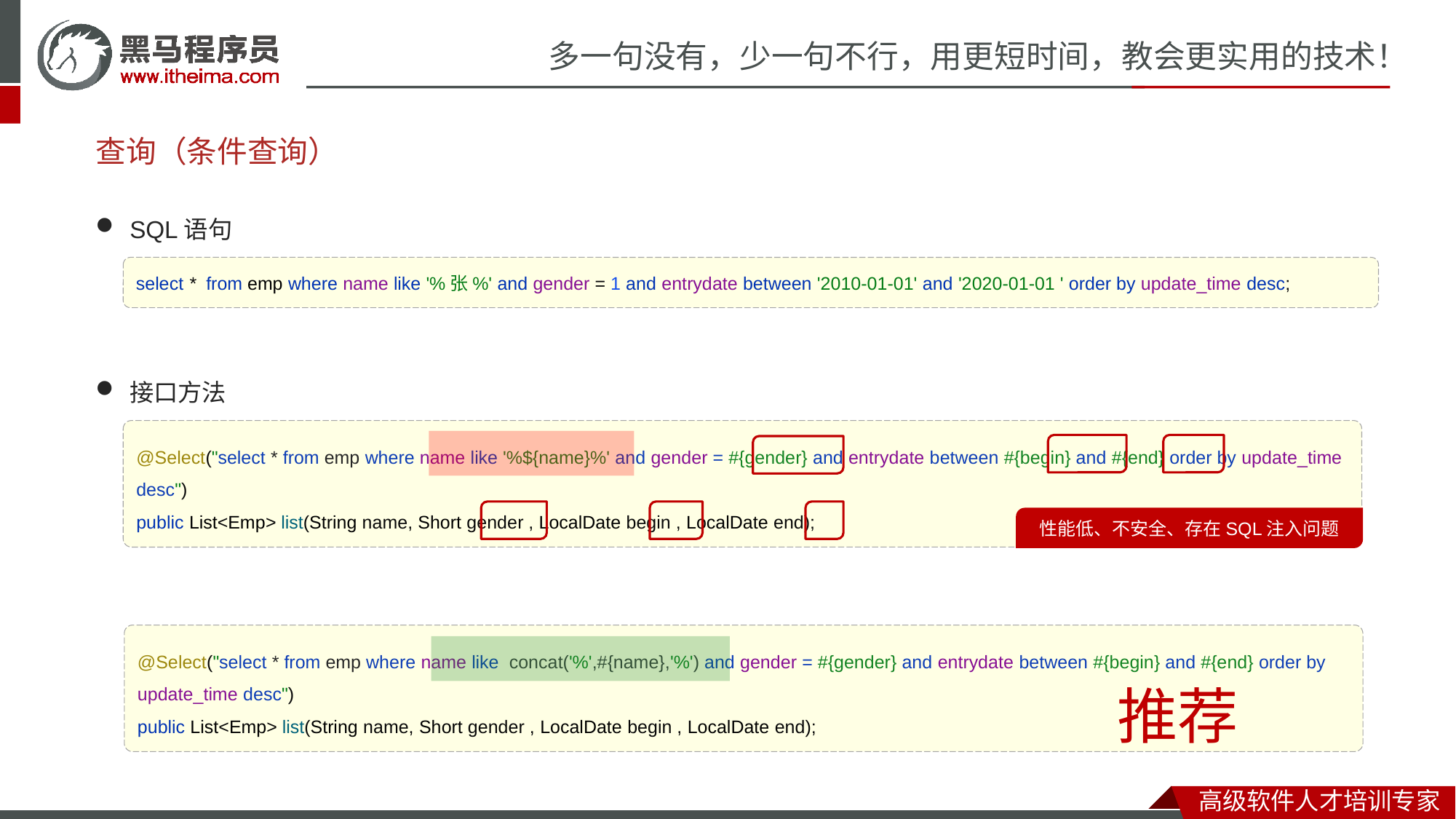

# 查询（条件查询）
SQL语句
select *  from emp where name like '%张%' and gender = 1 and entrydate between '2010-01-01' and '2020-01-01 ' order by update_time desc;
接口方法
@Select("select * from emp where name like '%${name}%' and gender = #{gender} and entrydate between #{begin} and #{end} order by update_time desc")
public List<Emp> list(String name, Short gender , LocalDate begin , LocalDate end);

性能低、不安全、存在SQL注入问题
@Select("select * from emp where name like  concat('%',#{name},'%') and gender = #{gender} and entrydate between #{begin} and #{end} order by update_time desc")
public List<Emp> list(String name, Short gender , LocalDate begin , LocalDate end);

推荐